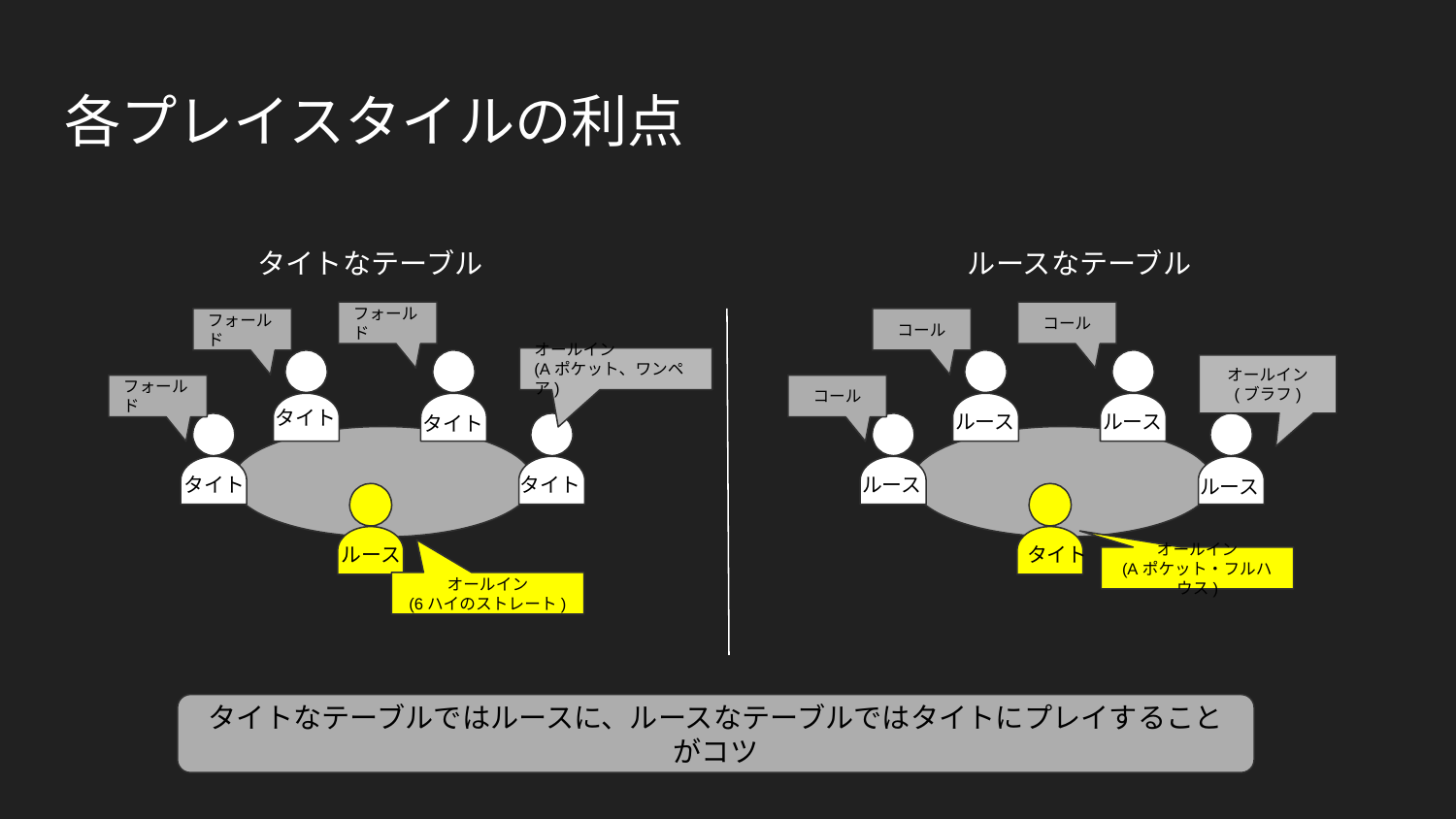

# 各プレイスタイルの利点
タイトなテーブル
ルースなテーブル
フォールド
コール
フォールド
コール
オールイン
(Aポケット、ワンペア)

オールイン
(ブラフ)
フォールド
コール
タイト
ルース
ルース
タイト

タイト
タイト
ルース
ルース

ルース
タイト
オールイン
(Aポケット・フルハウス)
オールイン
(6ハイのストレート)
タイトなテーブルではルースに、ルースなテーブルではタイトにプレイすることがコツ